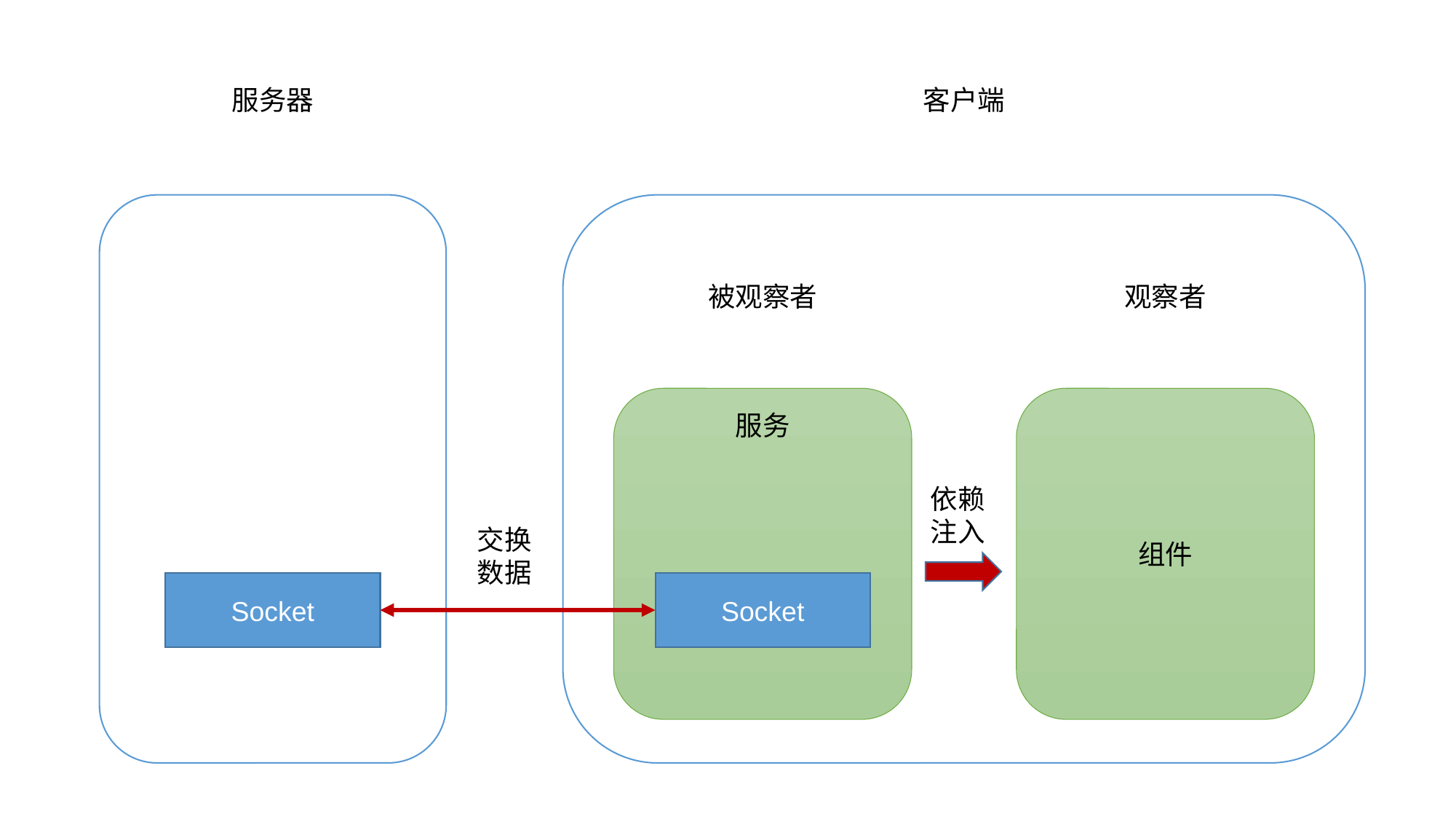

服务器
客户端

被观察者
观察者
组件
服务
依赖
注入
交换
数据

Socket
Socket